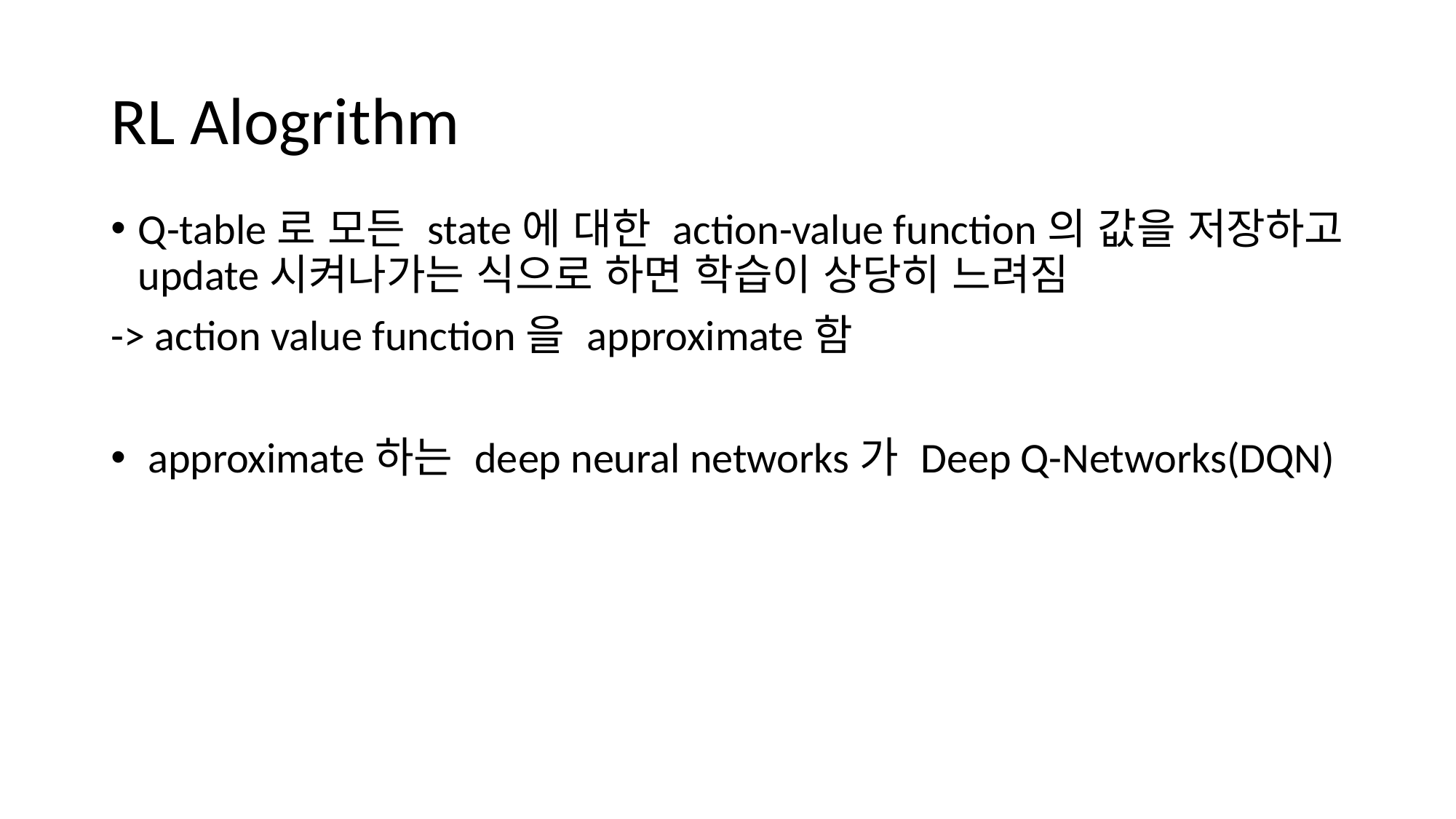

# RL Alogrithm
Q-table로 모든 state에 대한 action-value function의 값을 저장하고 update시켜나가는 식으로 하면 학습이 상당히 느려짐
-> action value function을 approximate함

 approximate하는 deep neural networks가 Deep Q-Networks(DQN)